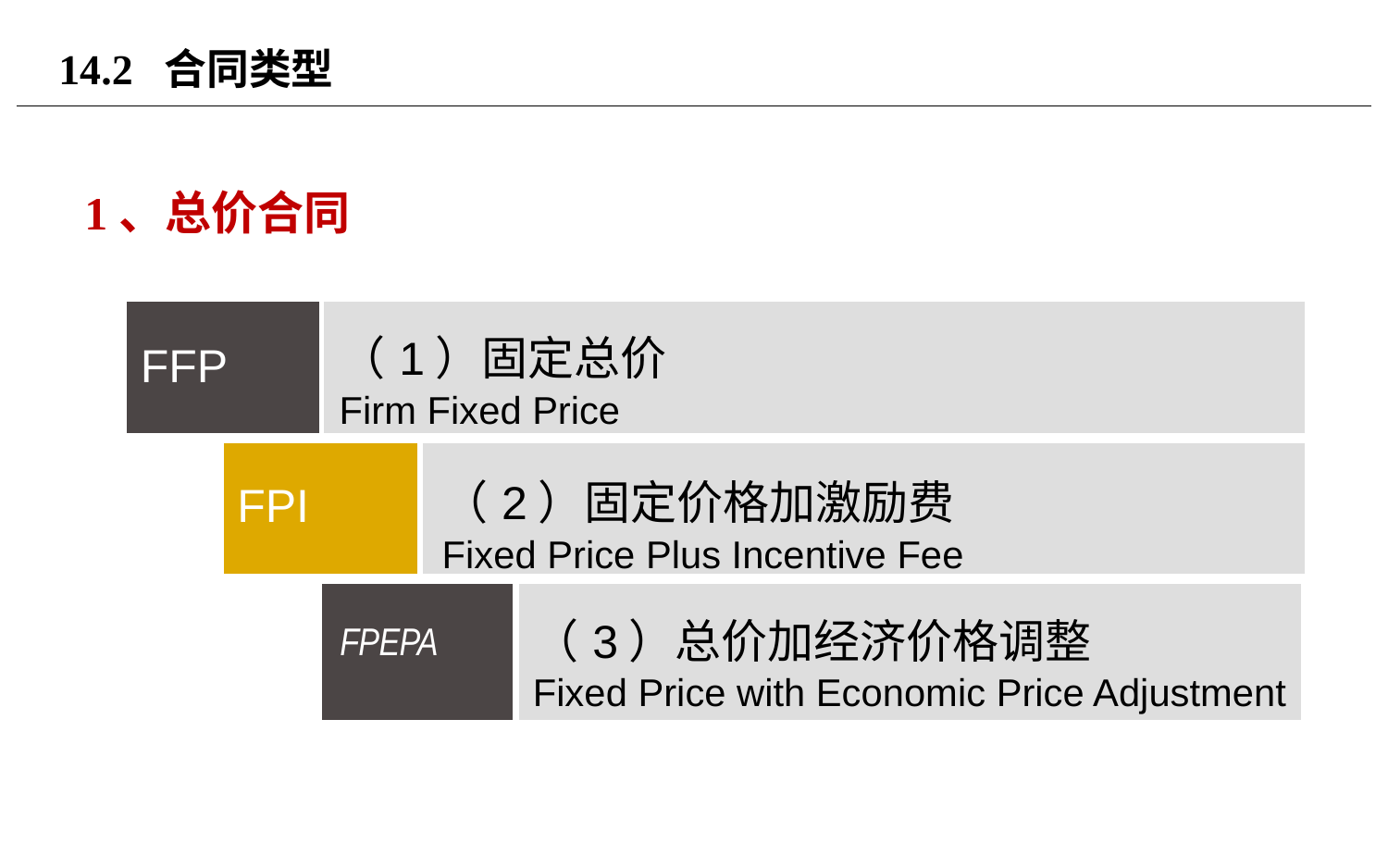

# 14.2  合同类型
1、总价合同
| FFP |  | （1）固定总价 Firm Fixed Price |  |  |
| --- | --- | --- | --- | --- |
|  | FPI |  | （2）固定价格加激励费 Fixed Price Plus Incentive Fee |  |
|  |  | FPEPA |  | （3）总价加经济价格调整 Fixed Price with Economic Price Adjustment |